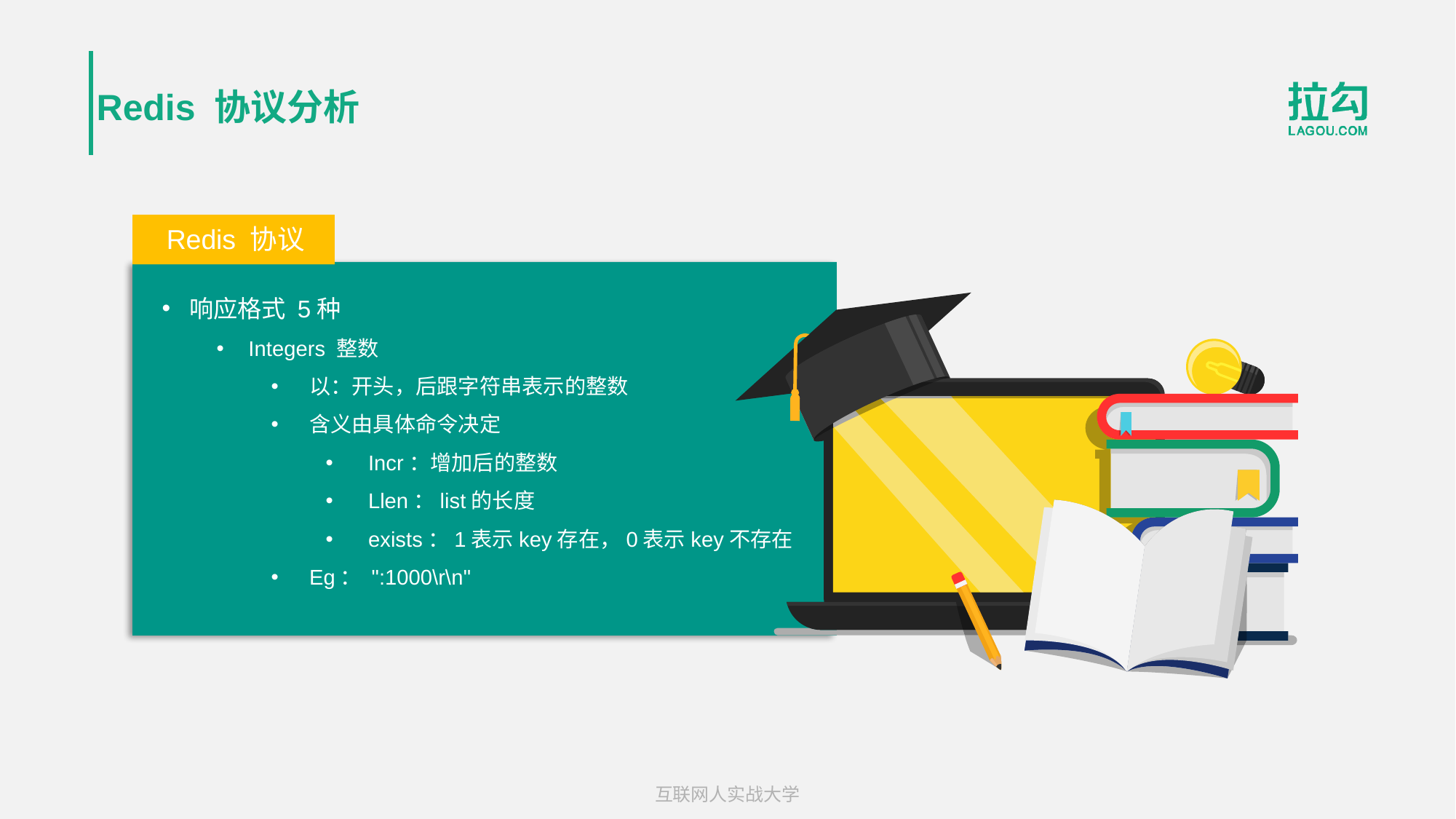

# Redis 协议分析

Redis 协议

响应格式 5种
Integers 整数
以：开头，后跟字符串表示的整数
含义由具体命令决定
Incr：增加后的整数
Llen：list的长度
exists：1表示key存在，0表示key不存在
Eg： ":1000\r\n"